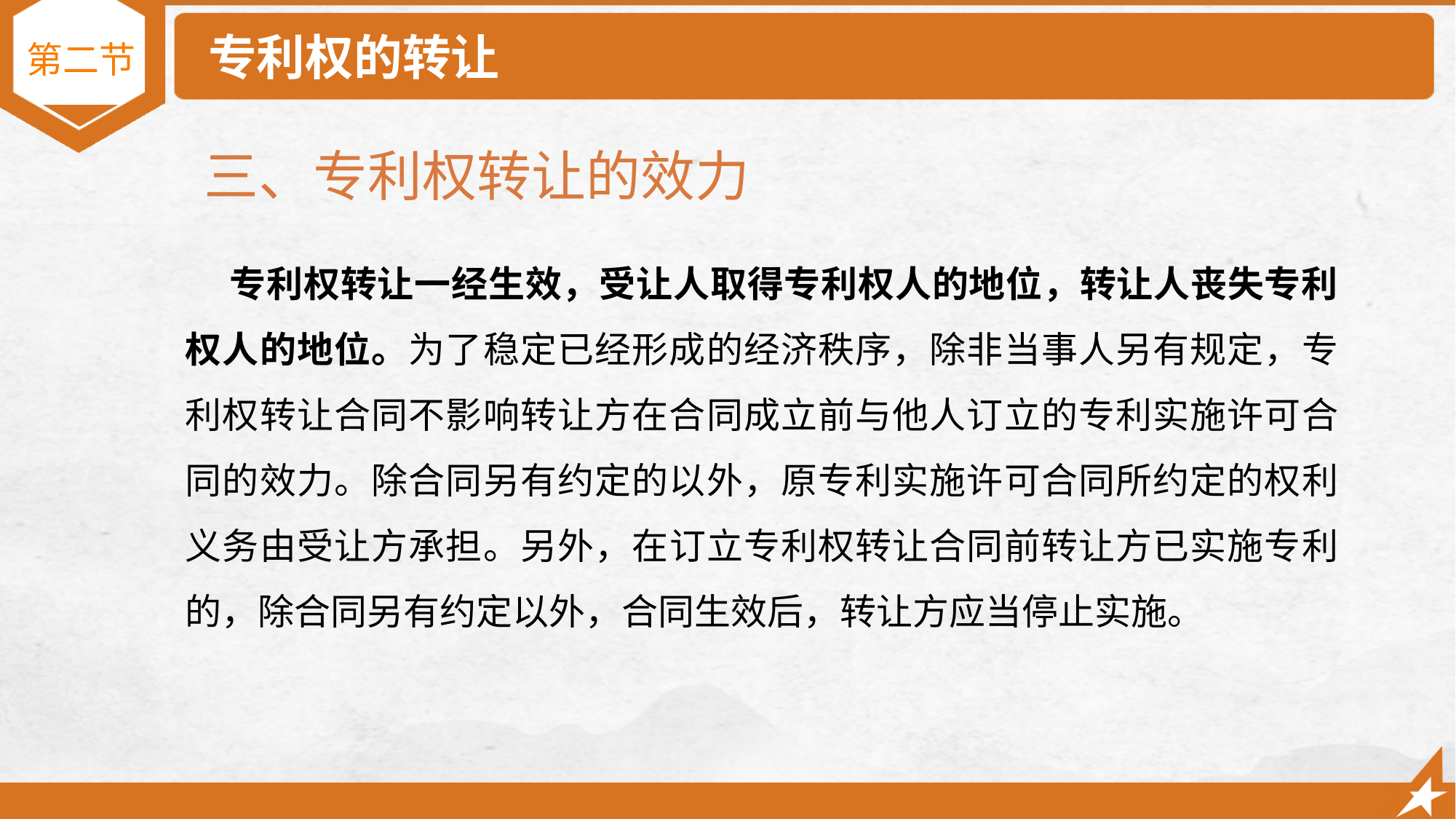

# 专利权的转让
第二节
  三、专利权转让的效力
    专利权转让一经生效，受让人取得专利权人的地位，转让人丧失专利权人的地位。为了稳定已经形成的经济秩序，除非当事人另有规定，专利权转让合同不影响转让方在合同成立前与他人订立的专利实施许可合同的效力。除合同另有约定的以外，原专利实施许可合同所约定的权利义务由受让方承担。另外，在订立专利权转让合同前转让方已实施专利的，除合同另有约定以外，合同生效后，转让方应当停止实施。